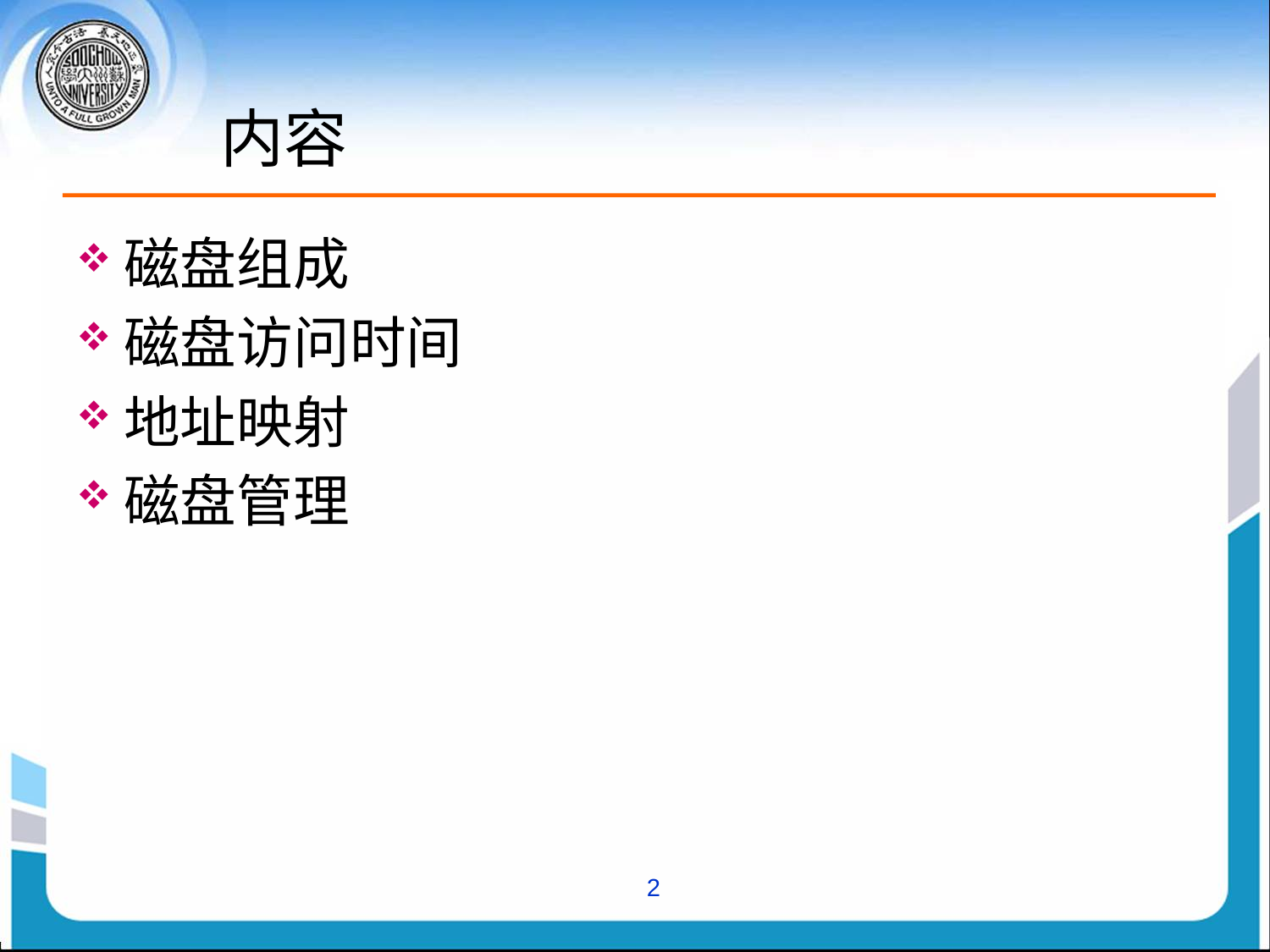

# 内容
磁盘组成
磁盘访问时间
地址映射
磁盘管理
2